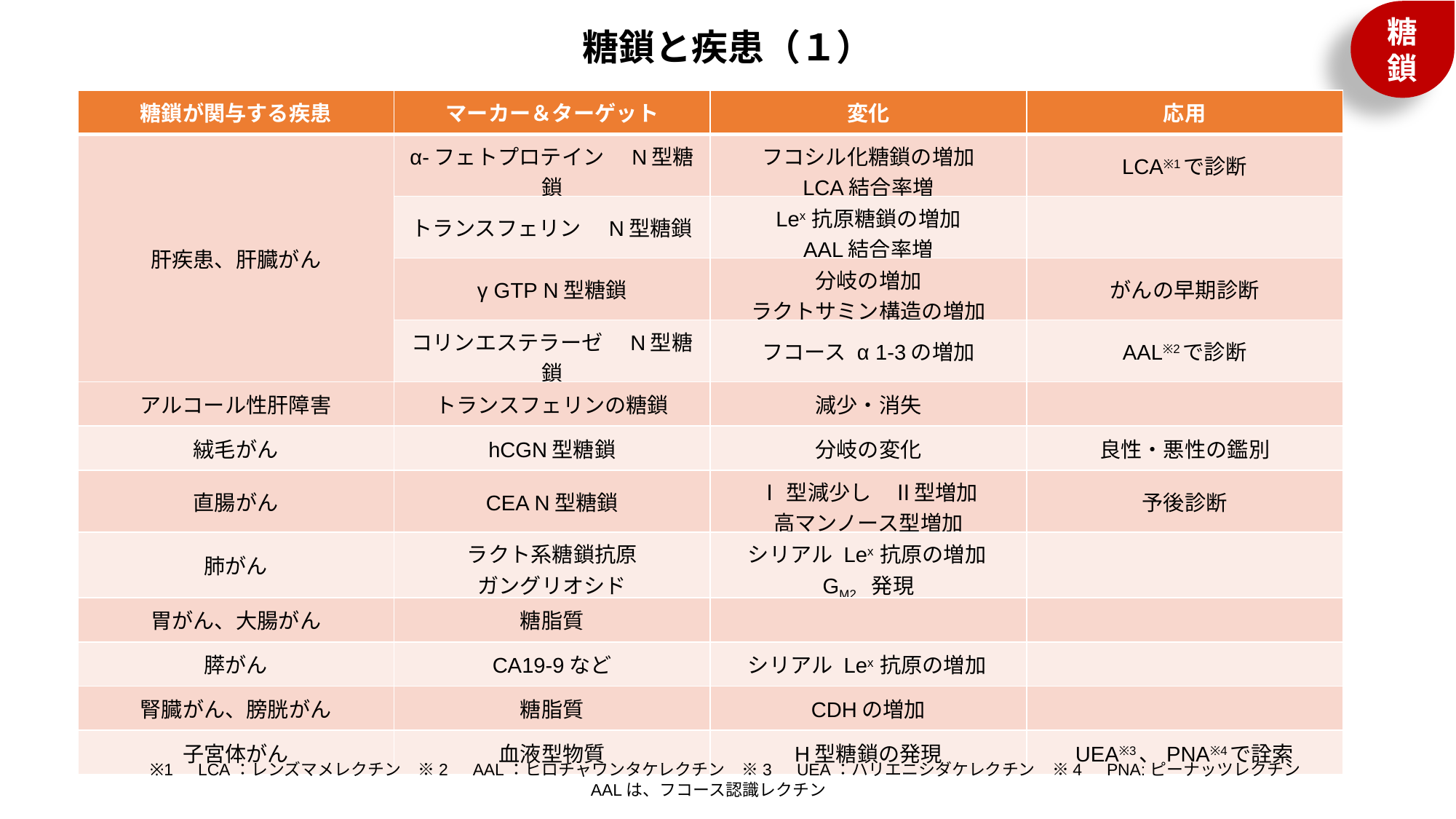

糖鎖と疾患（１）
| 糖鎖が関与する疾患 | マーカー＆ターゲット | 変化 | 応用 |
| --- | --- | --- | --- |
| 肝疾患、肝臓がん | α-フェトプロテイン　N型糖鎖 | フコシル化糖鎖の増加 LCA結合率増 | LCA※1で診断 |
|  | トランスフェリン　N型糖鎖 | Lex 抗原糖鎖の増加 AAL結合率増 |  |
|  | γ GTP N型糖鎖 | 分岐の増加 ラクトサミン構造の増加 | がんの早期診断 |
|  | コリンエステラーゼ　N型糖鎖 | フコース α 1-3の増加 | AAL※2で診断 |
| アルコール性肝障害 | トランスフェリンの糖鎖 | 減少・消失 |  |
| 絨毛がん | hCGN型糖鎖 | 分岐の変化 | 良性・悪性の鑑別 |
| 直腸がん | CEA N型糖鎖 | Ⅰ型減少し　Ⅱ型増加 高マンノース型増加 | 予後診断 |
| 肺がん | ラクト系糖鎖抗原 ガングリオシド | シリアル Lex 抗原の増加 GM2　発現 |  |
| 胃がん、大腸がん | 糖脂質 |  |  |
| 膵がん | CA19-9など | シリアル Lex 抗原の増加 |  |
| 腎臓がん、膀胱がん | 糖脂質 | CDHの増加 |  |
| 子宮体がん | 血液型物質 | H型糖鎖の発現 | UEA※3、PNA※4で詮索 |
※1　LCA：レンズマメレクチン　※2　AAL：ヒロチャワンタケレクチン　※3　UEA：ハリエニシダケレクチン　※4　PNA:ピーナッツレクチン
AALは、フコース認識レクチン